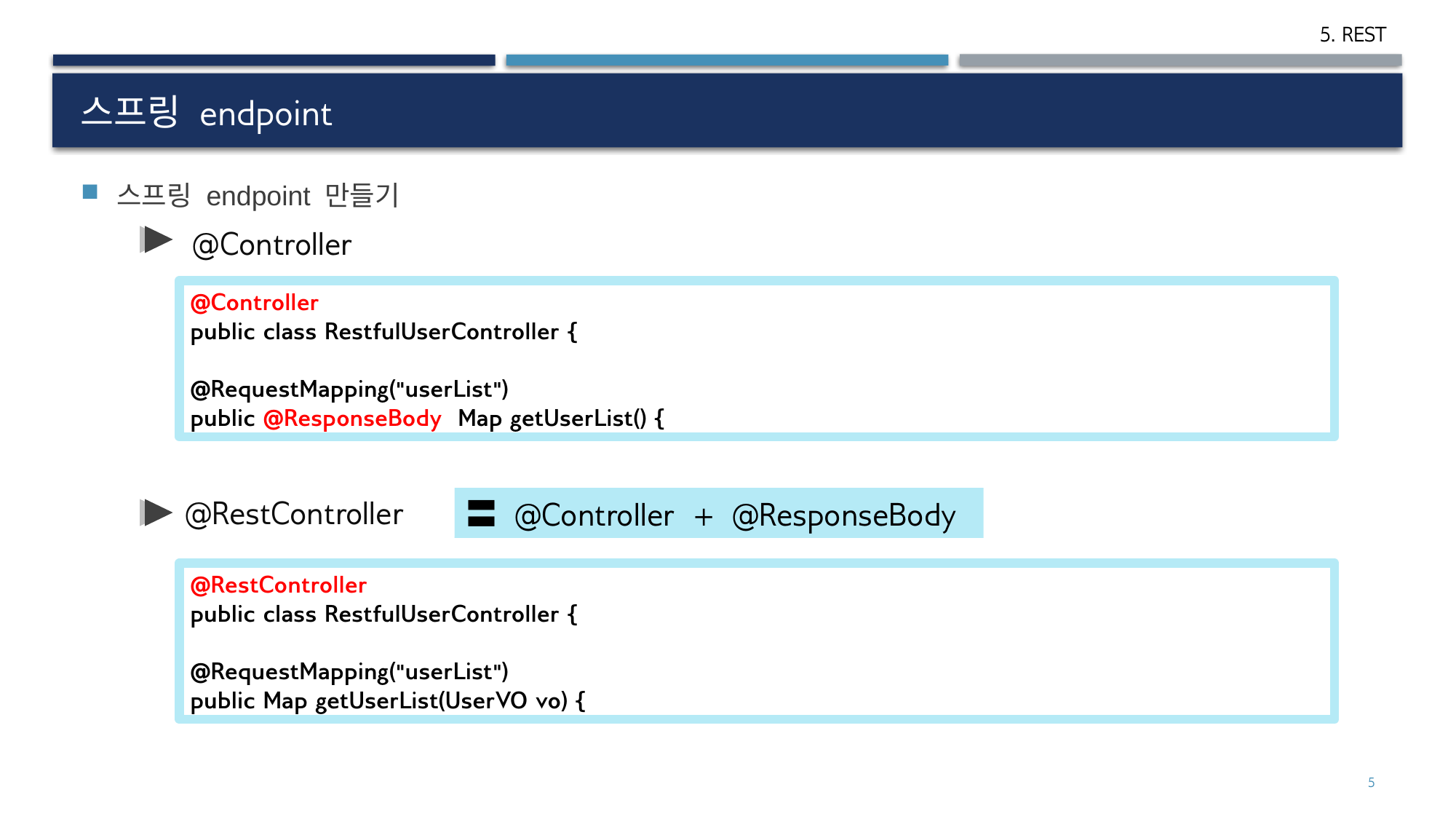

# 스프링 endpoint
스프링 endpoint 만들기

@Controller

@Controller
public class RestfulUserController {

@RequestMapping("userList")
public @ResponseBody  Map getUserList() {
@RestController
〓 @Controller  +  @ResponseBody

@RestController
public class RestfulUserController {

@RequestMapping("userList")
public Map getUserList(UserVO vo) {
5